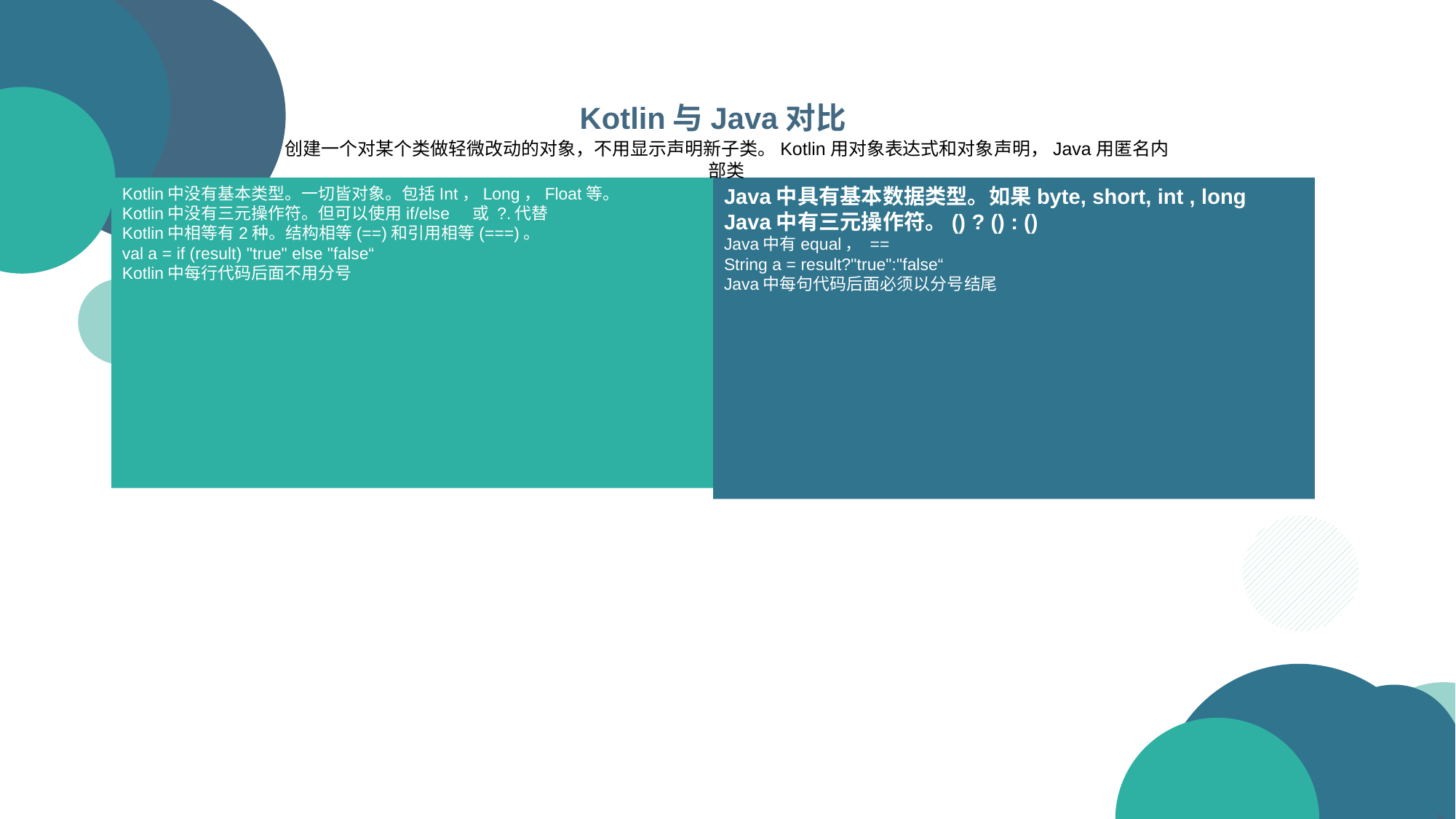

Kotlin与Java对比
创建一个对某个类做轻微改动的对象，不用显示声明新子类。Kotlin用对象表达式和对象声明，Java用匿名内部类
Java中具有基本数据类型。如果byte, short, int , long
Java中有三元操作符。() ? () : ()
Java中有equal， ==
String a = result?"true":"false“
Java中每句代码后面必须以分号结尾

### Chart

| Category |
|---|
Kotlin中没有基本类型。一切皆对象。包括Int，Long，Float等。
Kotlin中没有三元操作符。但可以使用if/else    或 ?.代替
Kotlin中相等有2种。结构相等(==)和引用相等(===)。
val a = if (result) "true" else "false“
Kotlin中每行代码后面不用分号

### Chart

| Category |
|---|